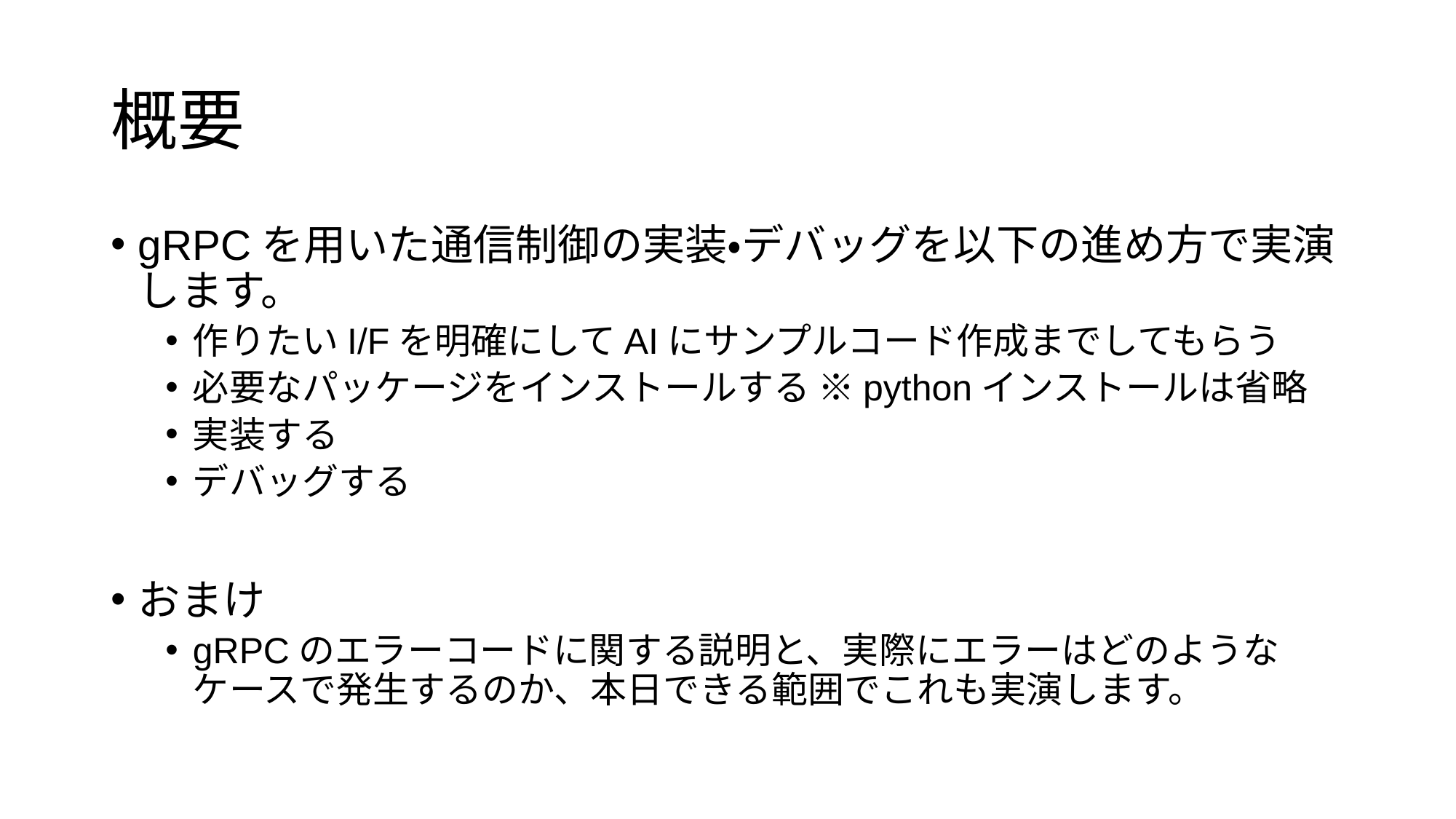

# 概要
gRPCを用いた通信制御の実装・デバッグを以下の進め方で実演します。
作りたいI/Fを明確にしてAIにサンプルコード作成までしてもらう
必要なパッケージをインストールする ※pythonインストールは省略
実装する
デバッグする

おまけ
gRPCのエラーコードに関する説明と、実際にエラーはどのようなケースで発生するのか、本日できる範囲でこれも実演します。